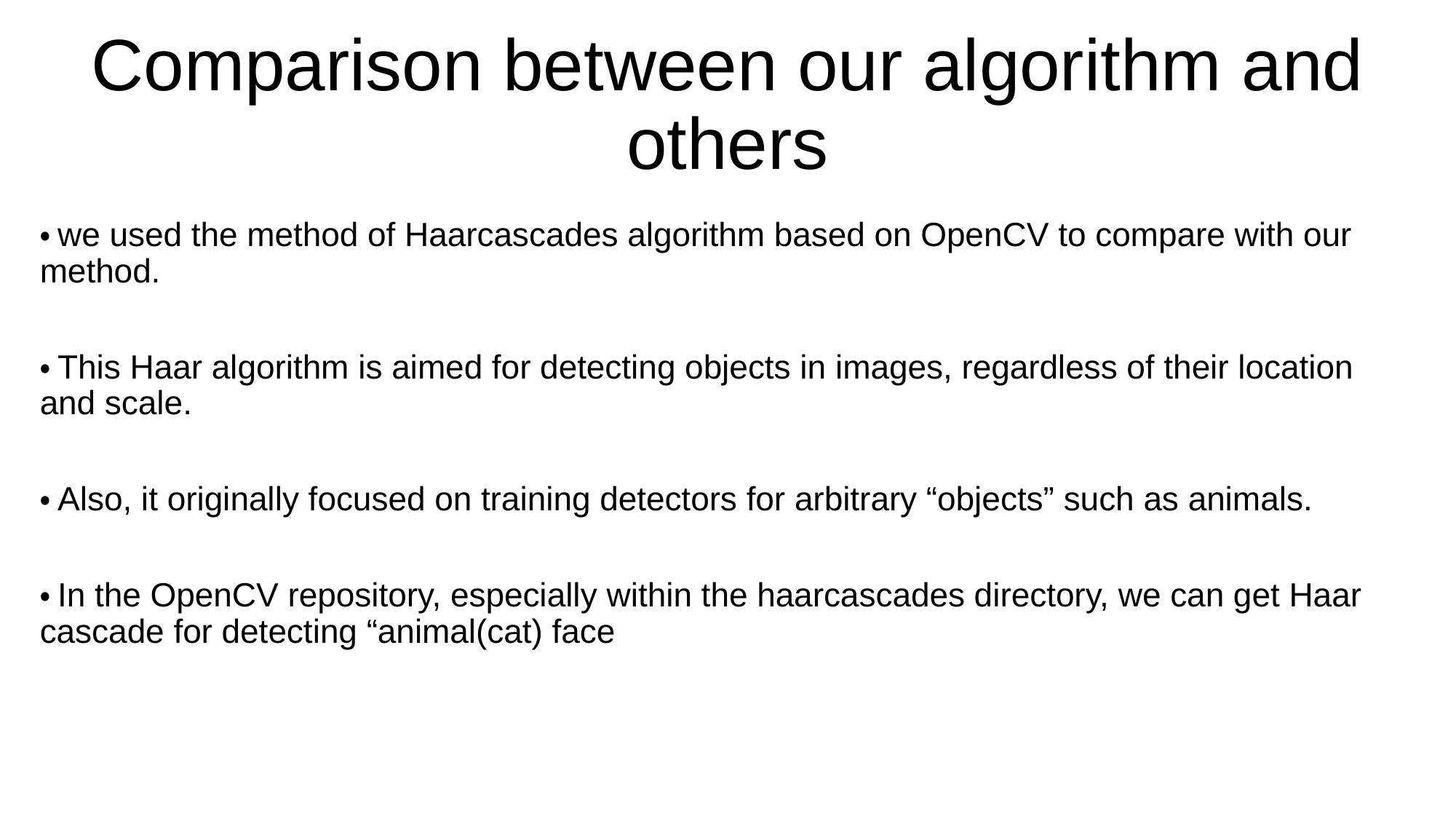

# Comparison between our algorithm and others

・we used the method of Haarcascades algorithm based on OpenCV to compare with our method.

・This Haar algorithm is aimed for detecting objects in images, regardless of their location and scale.

・Also, it originally focused on training detectors for arbitrary “objects” such as animals.

・In the OpenCV repository, especially within the haarcascades directory, we can get Haar cascade for detecting “animal(cat) face